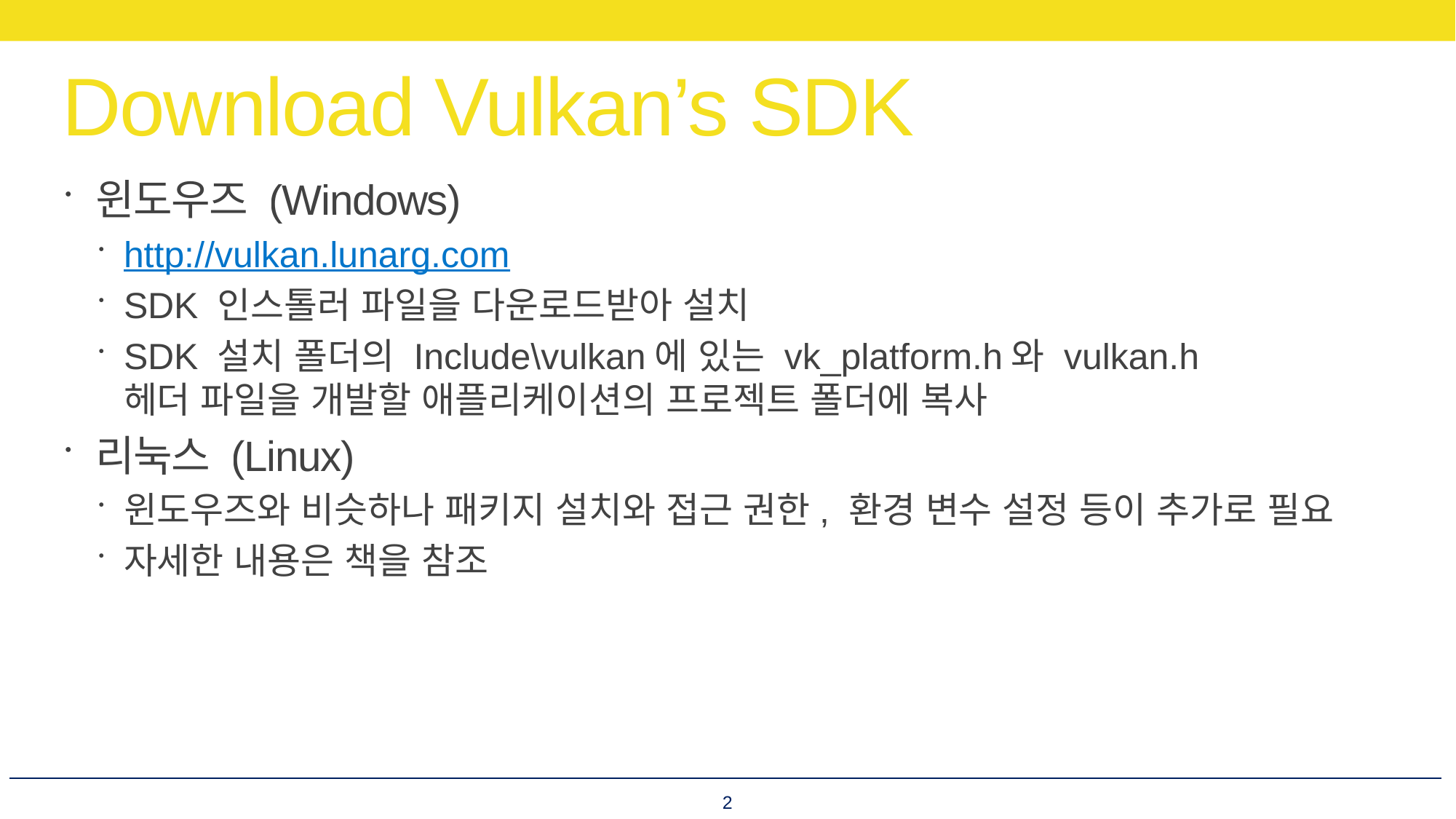

# Download Vulkan’s SDK
윈도우즈 (Windows)
http://vulkan.lunarg.com
SDK 인스톨러 파일을 다운로드받아 설치
SDK 설치 폴더의 Include\vulkan에 있는 vk_platform.h와 vulkan.h
헤더 파일을 개발할 애플리케이션의 프로젝트 폴더에 복사
리눅스 (Linux)
윈도우즈와 비슷하나 패키지 설치와 접근 권한, 환경 변수 설정 등이 추가로 필요
자세한 내용은 책을 참조

2